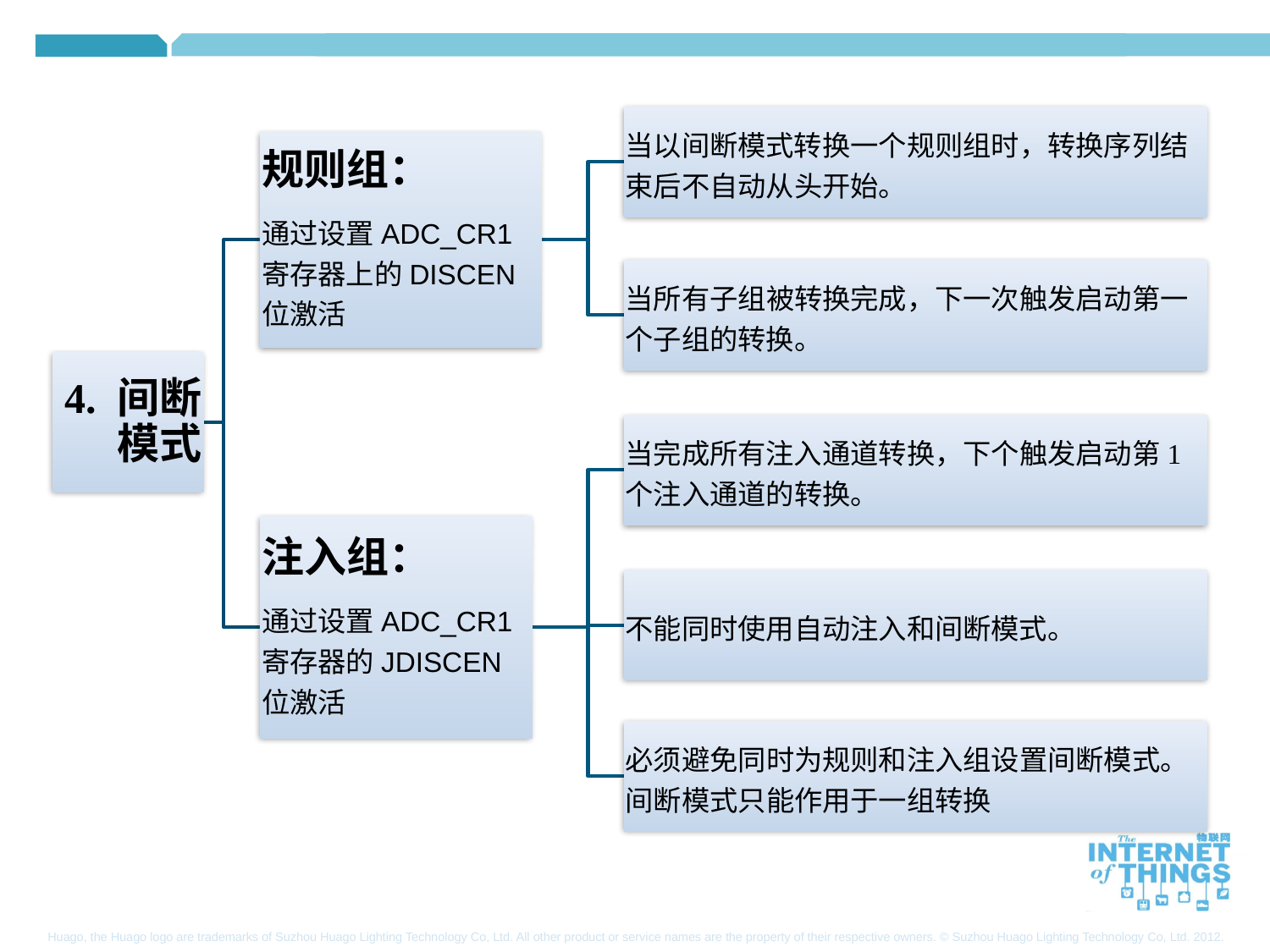

4. 间断模式
规则组：
通过设置ADC_CR1寄存器上的DISCEN位激活
当以间断模式转换一个规则组时，转换序列结束后不自动从头开始。
当所有子组被转换完成，下一次触发启动第一个子组的转换。
注入组：
通过设置ADC_CR1寄存器的JDISCEN位激活
当完成所有注入通道转换，下个触发启动第1个注入通道的转换。
不能同时使用自动注入和间断模式。
必须避免同时为规则和注入组设置间断模式。间断模式只能作用于一组转换